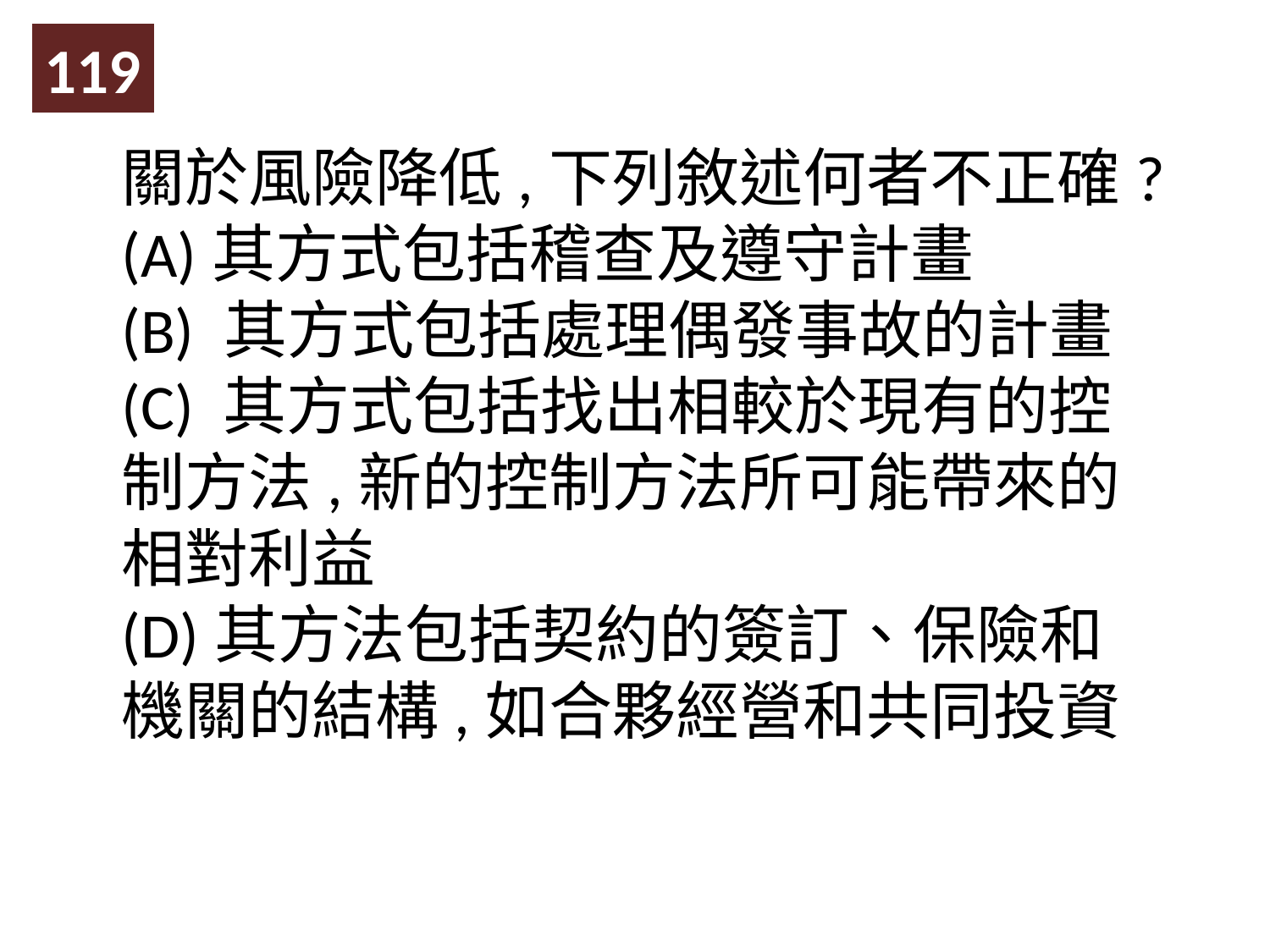

119
關於風險降低,下列敘述何者不正確?
(A)其方式包括稽查及遵守計畫
(B) 其方式包括處理偶發事故的計畫
(C) 其方式包括找出相較於現有的控制方法,新的控制方法所可能帶來的相對利益
(D)其方法包括契約的簽訂、保險和機關的結構,如合夥經營和共同投資